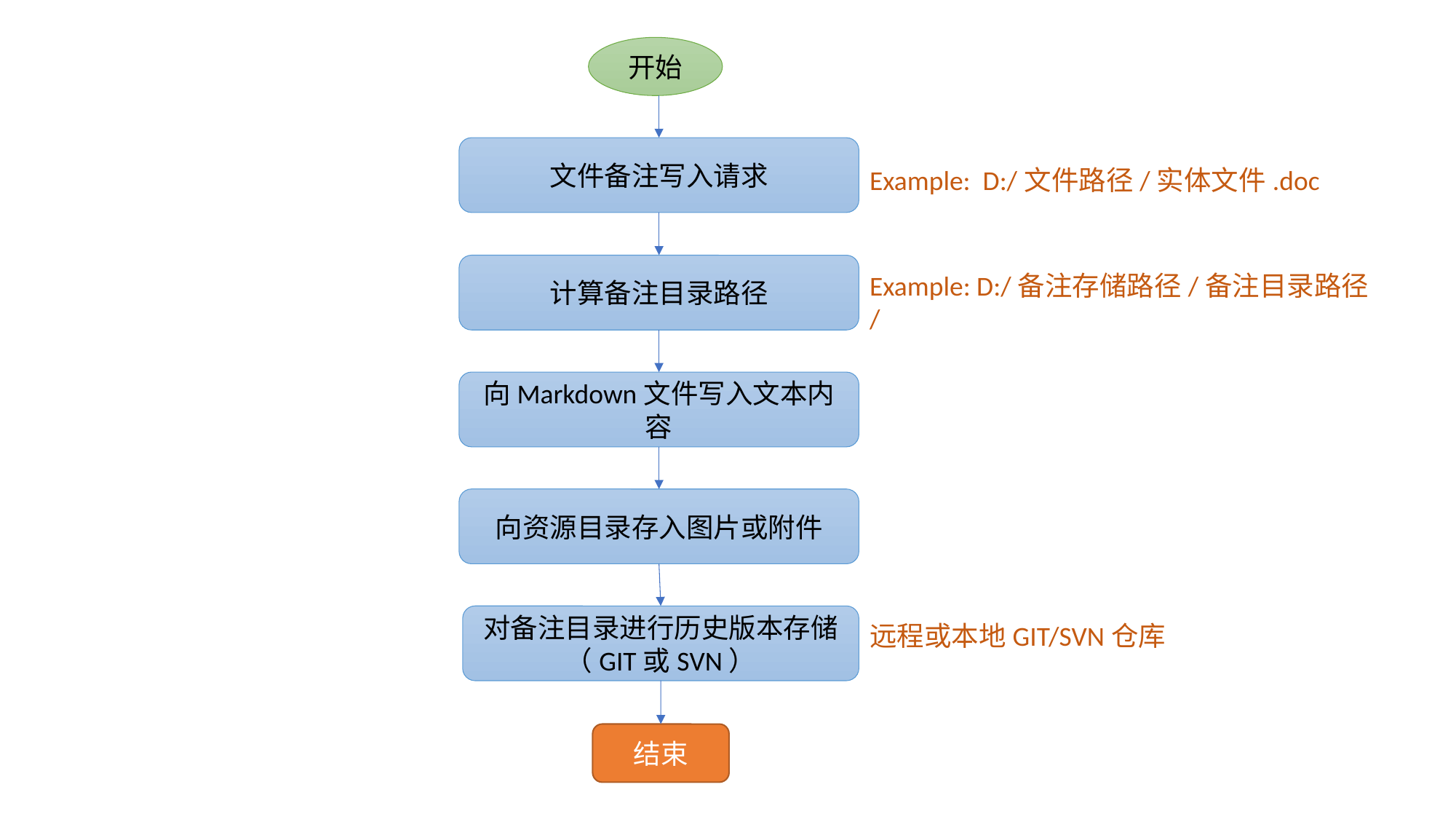

开始
文件备注写入请求
Example:  D:/文件路径/实体文件.doc
计算备注目录路径
Example: D:/备注存储路径/备注目录路径/
向Markdown文件写入文本内容
向资源目录存入图片或附件
对备注目录进行历史版本存储（GIT或SVN）
远程或本地GIT/SVN仓库
结束